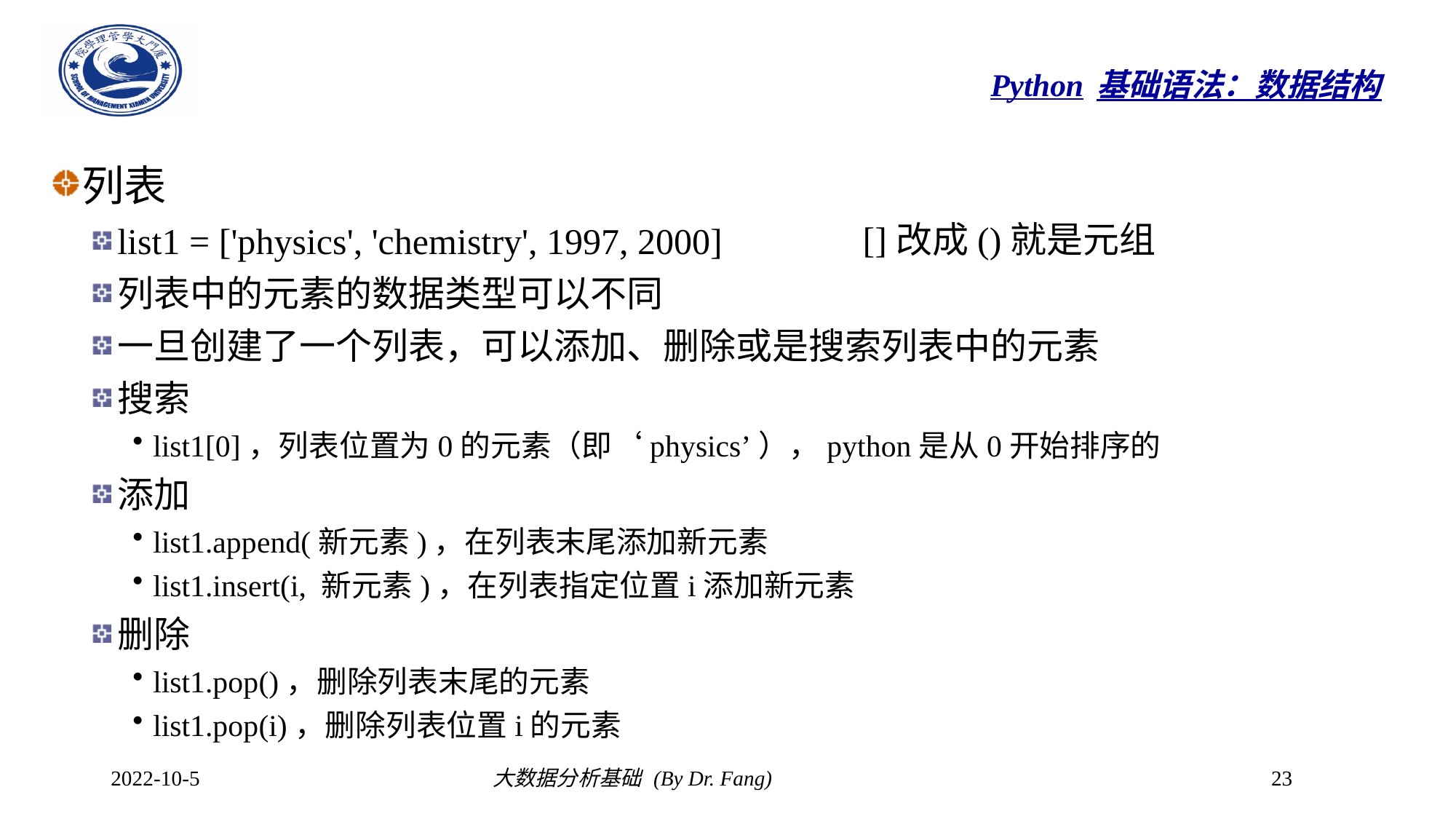

# Python基础语法：数据结构
列表
list1 = ['physics', 'chemistry', 1997, 2000]
列表中的元素的数据类型可以不同
一旦创建了一个列表，可以添加、删除或是搜索列表中的元素
搜索
list1[0]，列表位置为0的元素（即‘physics’），python是从0开始排序的
添加
list1.append(新元素)，在列表末尾添加新元素
list1.insert(i, 新元素)，在列表指定位置i添加新元素
删除
list1.pop()，删除列表末尾的元素
list1.pop(i)，删除列表位置i的元素
[]改成()就是元组
2022-10-5
大数据分析基础 (By Dr. Fang)
23